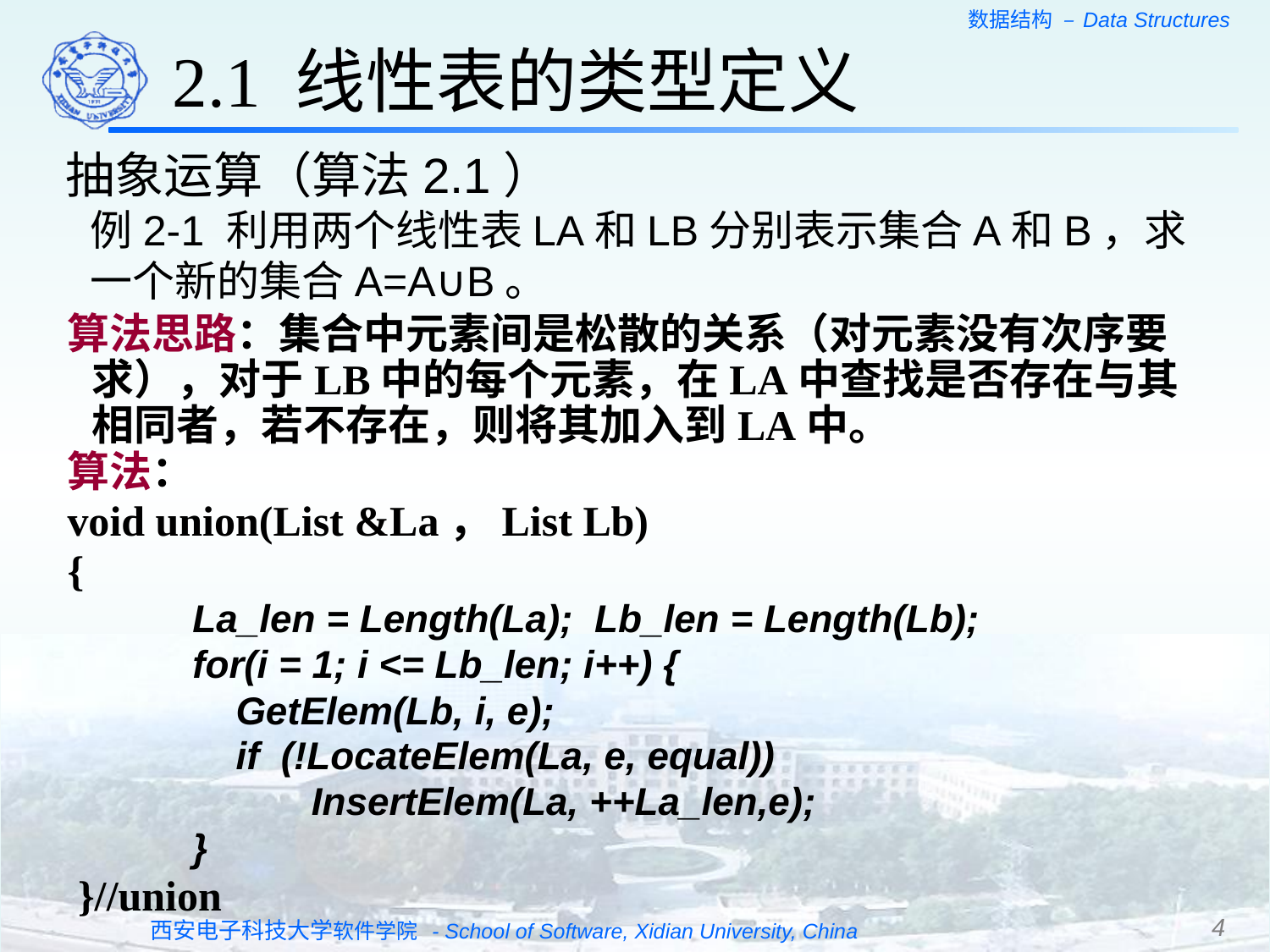

2.1 线性表的类型定义
抽象运算（算法2.1）
	例2-1 利用两个线性表LA和LB分别表示集合A和B，求一个新的集合A=A∪B。
算法思路：集合中元素间是松散的关系（对元素没有次序要求），对于LB中的每个元素，在LA中查找是否存在与其相同者，若不存在，则将其加入到LA中。
算法：
void union(List &La，List Lb)
{
       La_len = Length(La);  Lb_len = Length(Lb);
       for(i = 1; i <= Lb_len; i++) {
           GetElem(Lb, i, e);
           if  (!LocateElem(La, e, equal))
                  InsertElem(La, ++La_len,e);
       }
 }//union
4